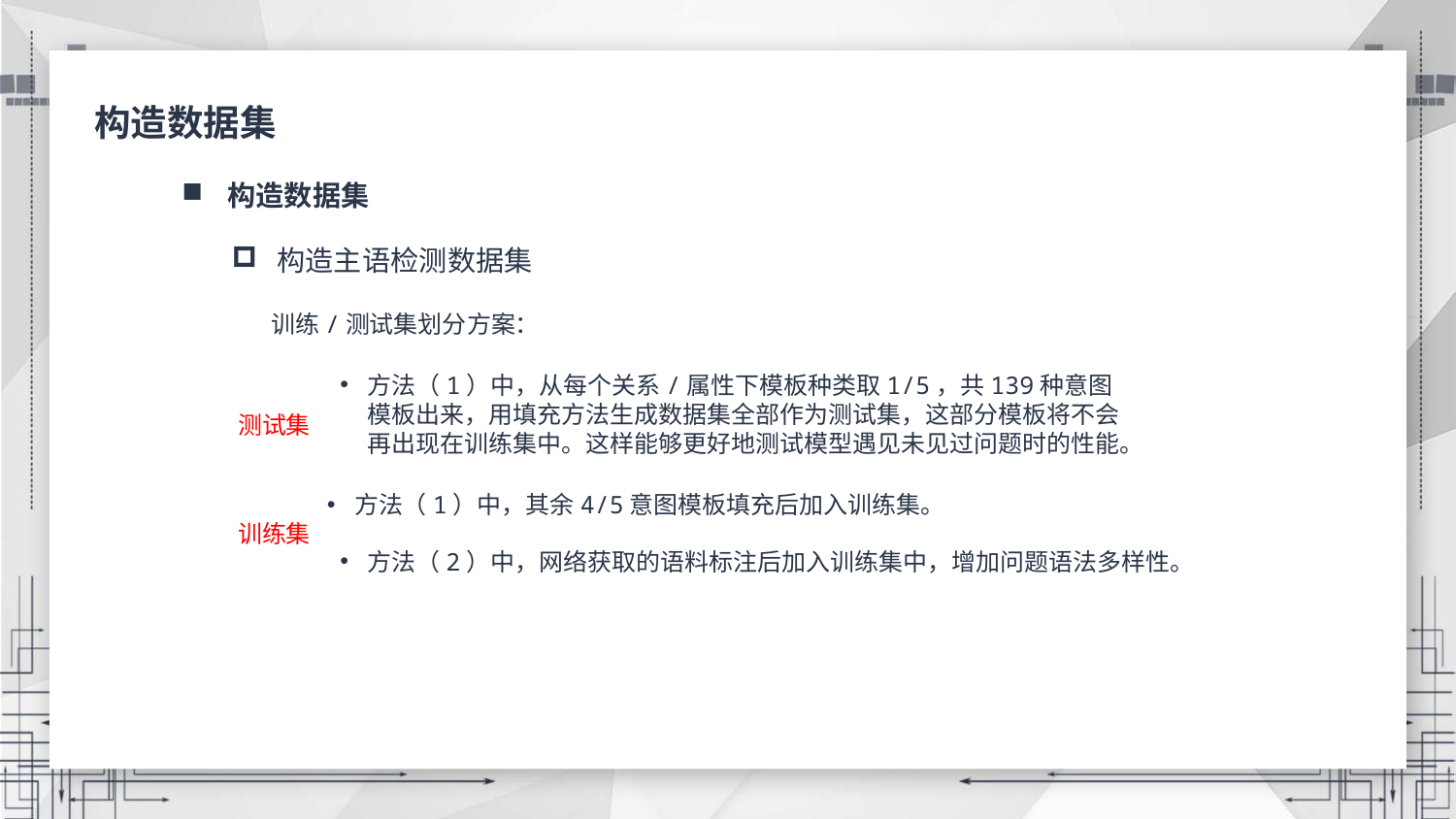

构造数据集
构造数据集
构造主语检测数据集
训练/测试集划分方案：
方法（1）中，从每个关系/属性下模板种类取1/5，共139种意图模板出来，用填充方法生成数据集全部作为测试集，这部分模板将不会再出现在训练集中。这样能够更好地测试模型遇见未见过问题时的性能。
测试集
方法（1）中，其余4/5意图模板填充后加入训练集。
训练集
方法（2）中，网络获取的语料标注后加入训练集中，增加问题语法多样性。